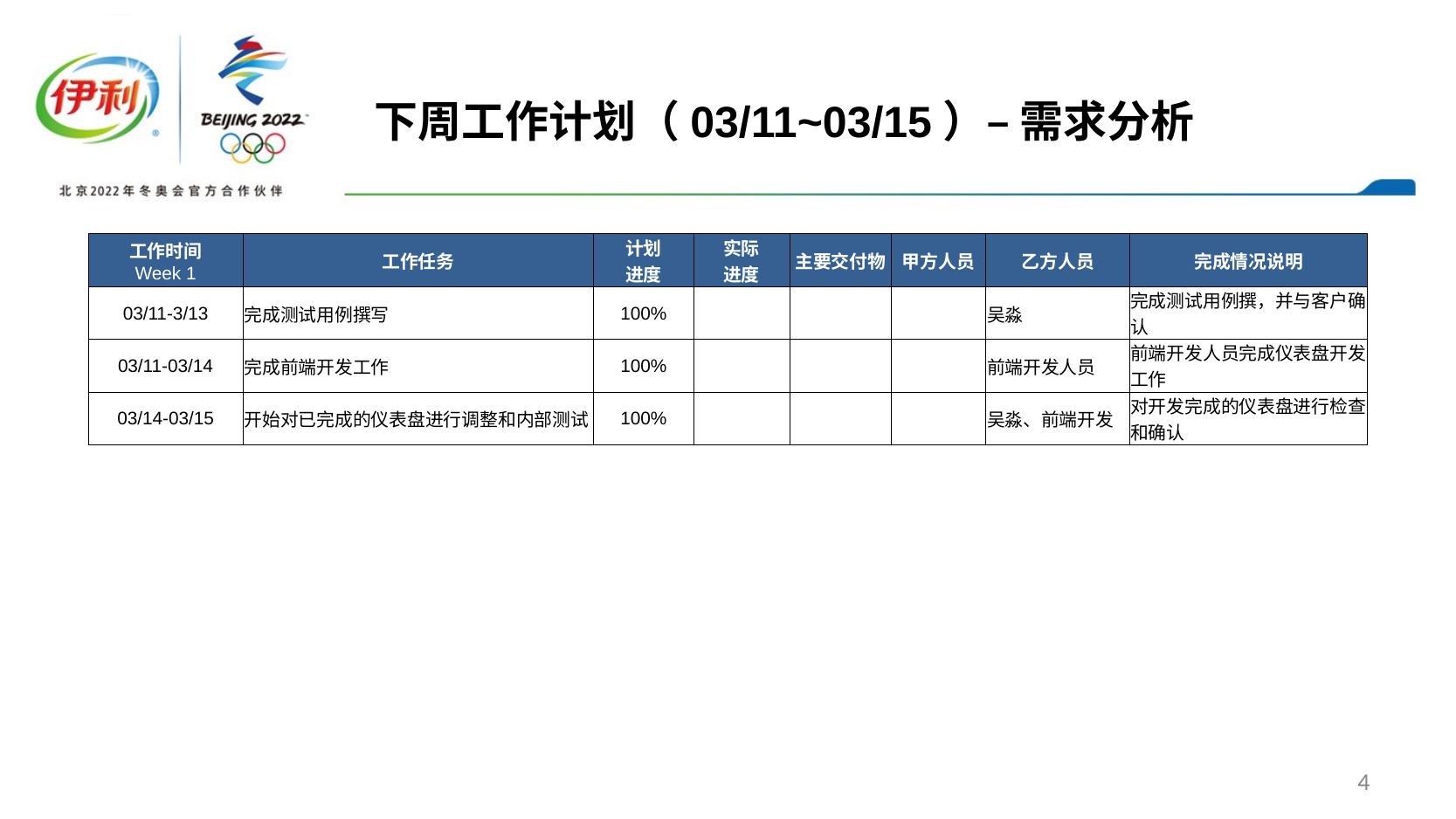

下周工作计划（03/11~03/15）– 需求分析
| 工作时间 Week 1 | 工作任务 | 计划 进度 | 实际 进度 | 主要交付物 | 甲方人员 | 乙方人员 | 完成情况说明 |
| --- | --- | --- | --- | --- | --- | --- | --- |
| 03/11-3/13 | 完成测试用例撰写 | 100% |  |  |  | 吴淼 | 完成测试用例撰，并与客户确认 |
| 03/11-03/14 | 完成前端开发工作 | 100% |  |  |  | 前端开发人员 | 前端开发人员完成仪表盘开发工作 |
| 03/14-03/15 | 开始对已完成的仪表盘进行调整和内部测试 | 100% |  |  |  | 吴淼、前端开发 | 对开发完成的仪表盘进行检查和确认 |
4